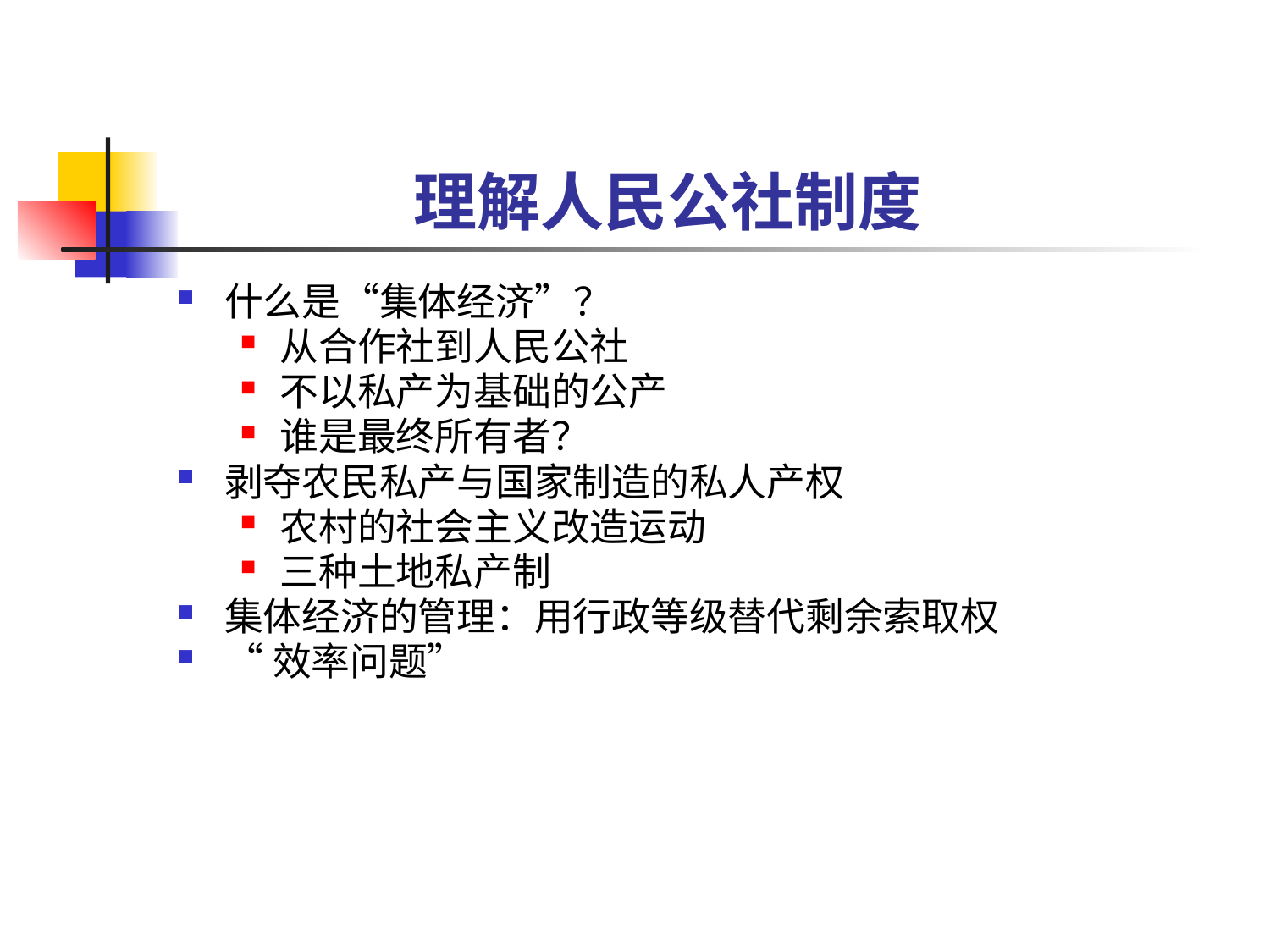

# 理解人民公社制度
什么是“集体经济”？
从合作社到人民公社
不以私产为基础的公产
谁是最终所有者？
剥夺农民私产与国家制造的私人产权
农村的社会主义改造运动
三种土地私产制
集体经济的管理：用行政等级替代剩余索取权
“效率问题”